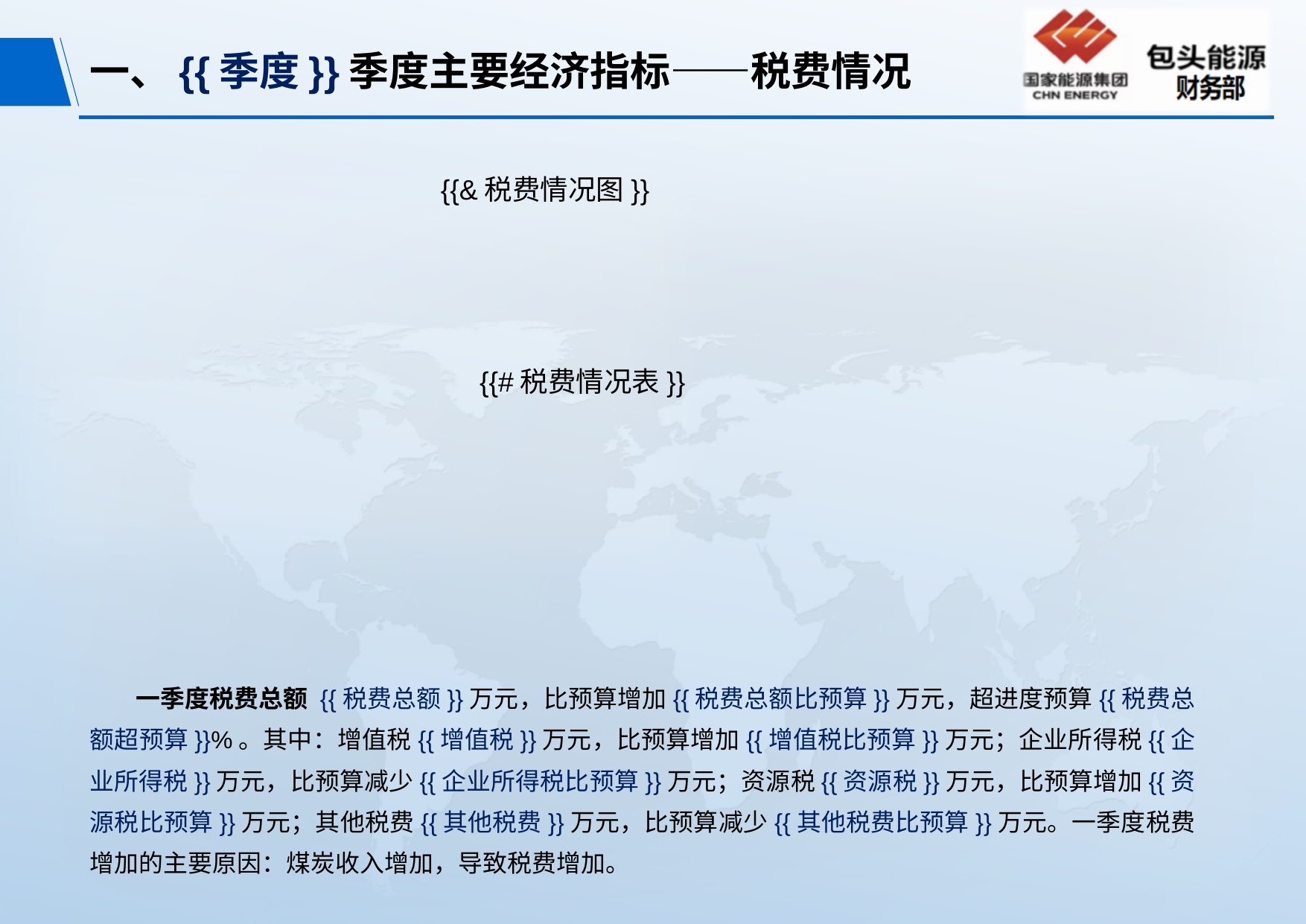

# 一、{{季度}}季度主要经济指标——税费情况
{{&税费情况图}}
{{#税费情况表}}
       一季度税费总额 {{税费总额}}万元，比预算增加{{税费总额比预算}}万元，超进度预算{{税费总额超预算}}%。其中：增值税{{增值税}}万元，比预算增加{{增值税比预算}}万元；企业所得税{{企业所得税}}万元，比预算减少{{企业所得税比预算}}万元；资源税{{资源税}}万元，比预算增加{{资源税比预算}}万元；其他税费{{其他税费}}万元，比预算减少{{其他税费比预算}}万元。一季度税费增加的主要原因：煤炭收入增加，导致税费增加。

27